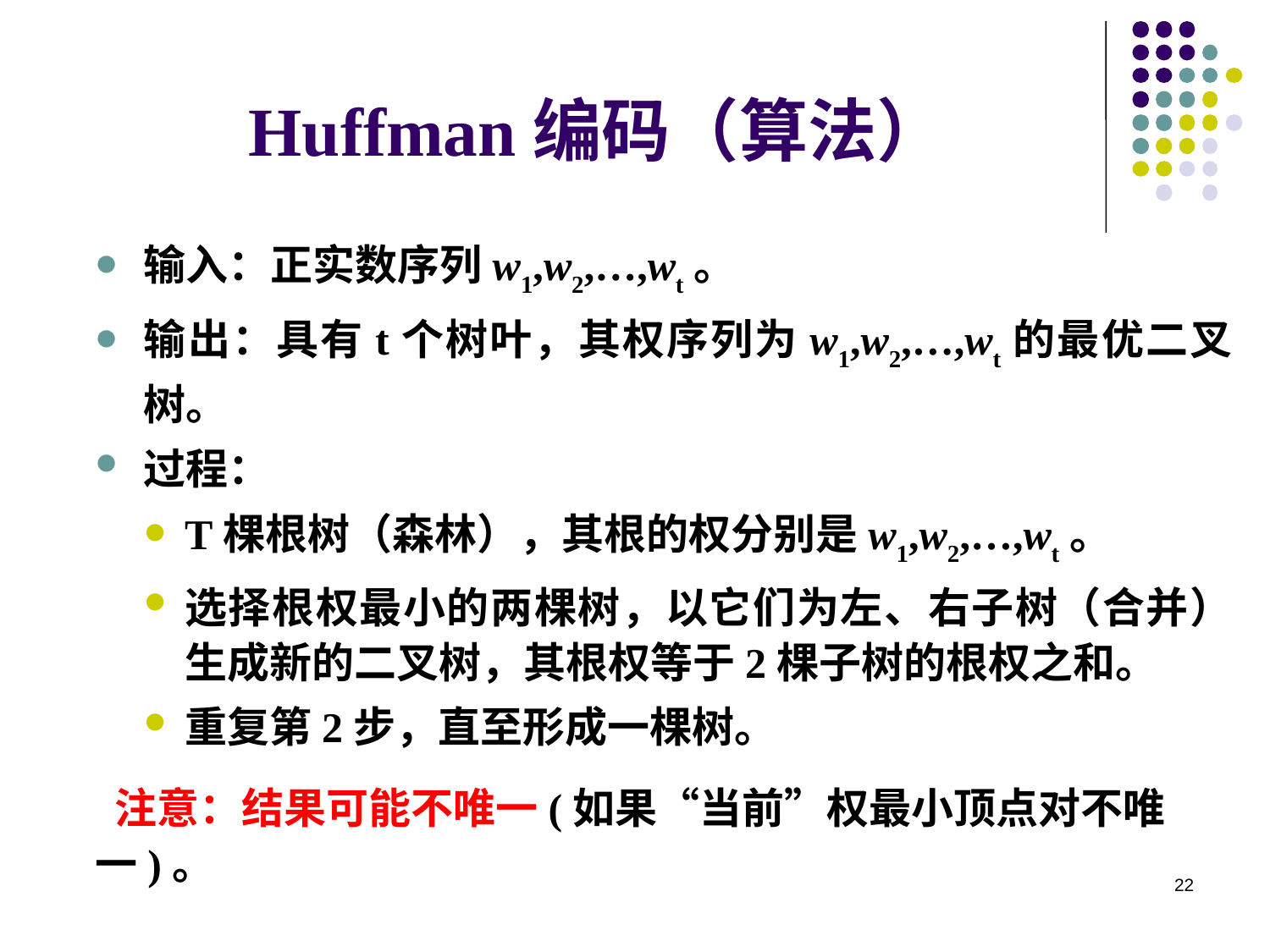

# Huffman编码（算法）
输入：正实数序列w1,w2,…,wt。
输出：具有t个树叶，其权序列为w1,w2,…,wt的最优二叉树。
过程：
T棵根树（森林），其根的权分别是w1,w2,…,wt。
选择根权最小的两棵树，以它们为左、右子树（合并）生成新的二叉树，其根权等于2棵子树的根权之和。
重复第2步，直至形成一棵树。
      注意：结果可能不唯一(如果“当前”权最小顶点对不唯一)。
22